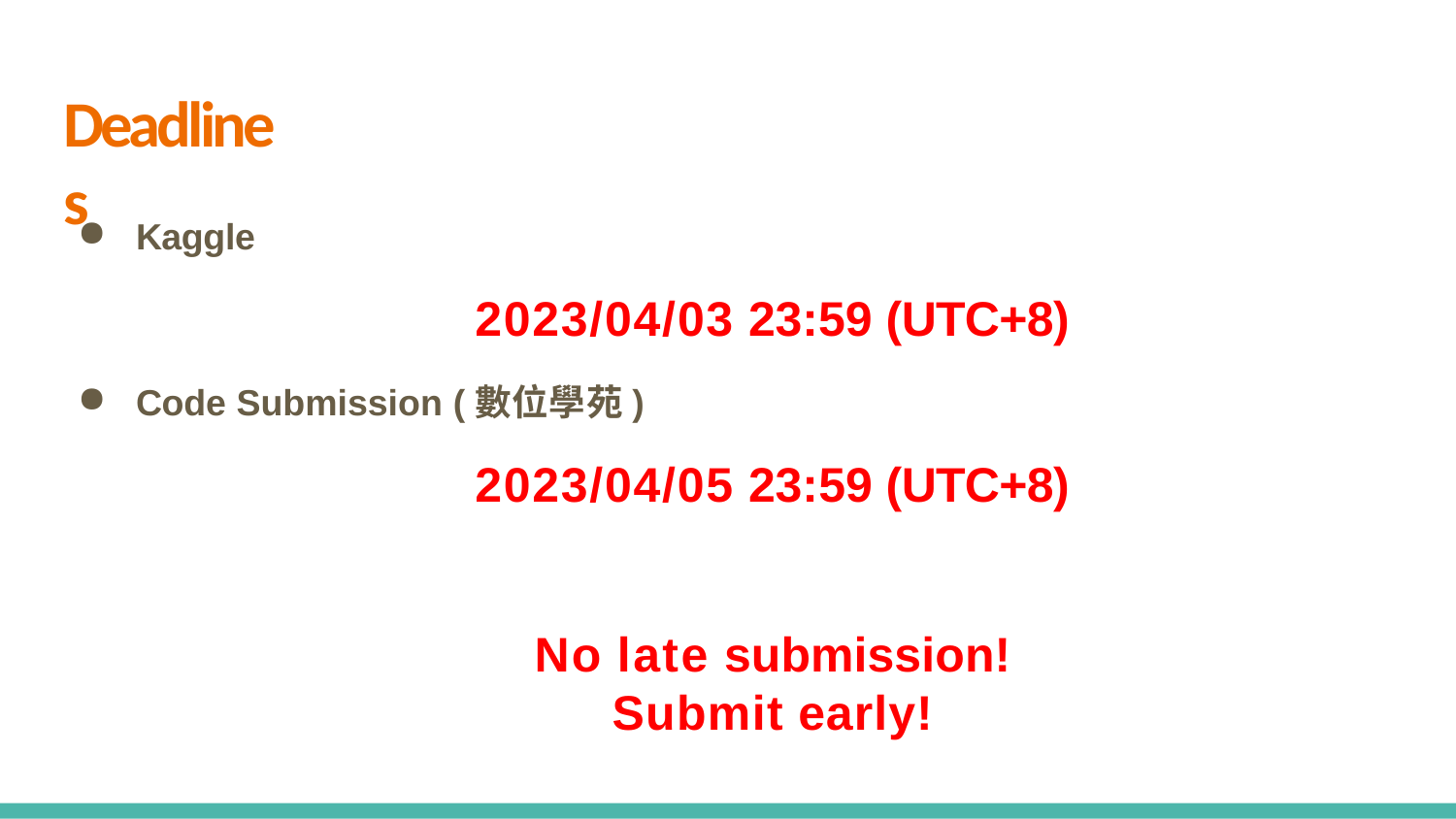

# Deadlines
Kaggle
2023/04/03 23:59 (UTC+8)
Code Submission (數位學苑)
2023/04/05 23:59 (UTC+8)

No late submission!
Submit early!